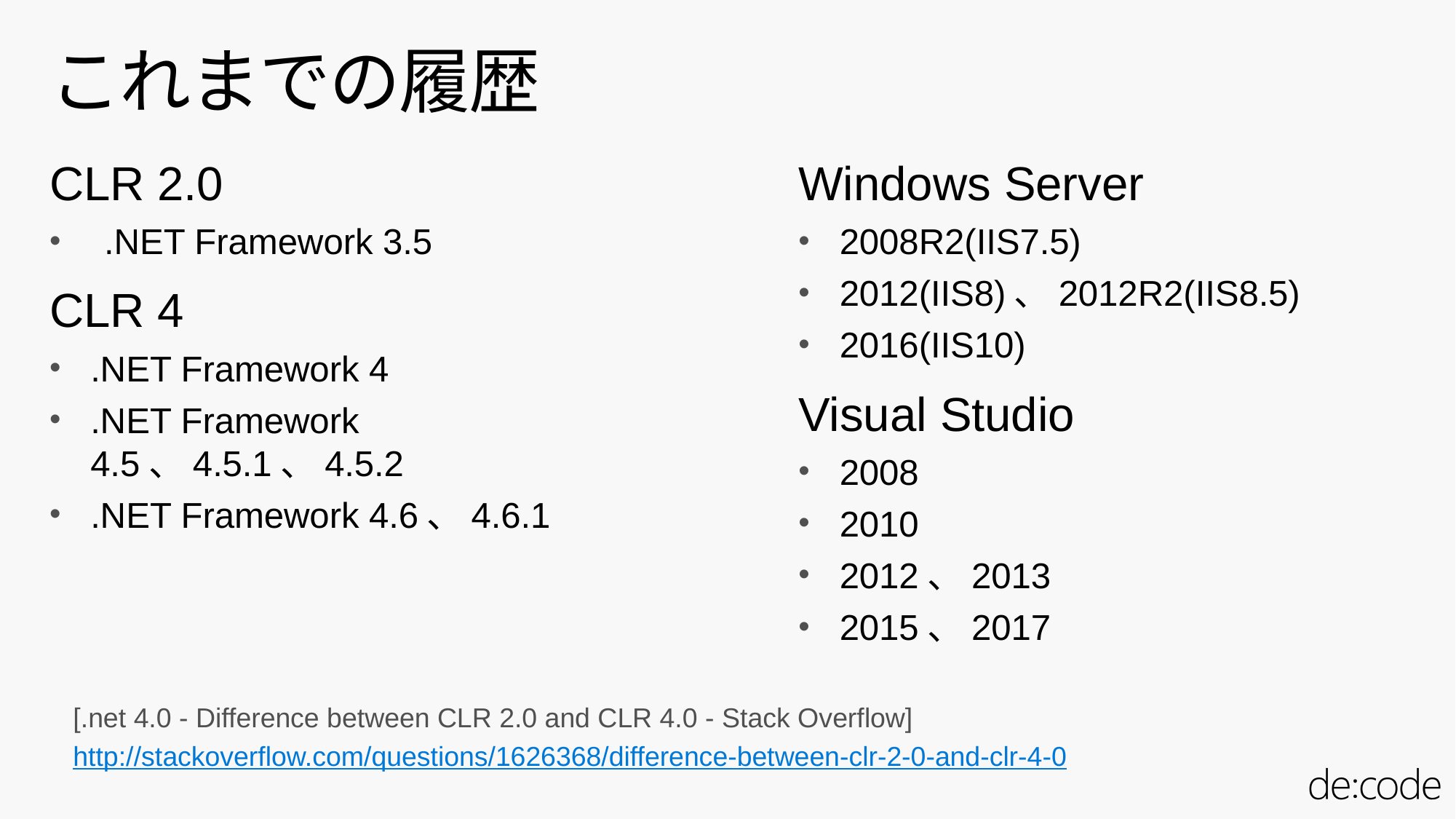

# これまでの履歴
CLR 2.0
.NET Framework 3.5
CLR 4
.NET Framework 4
.NET Framework 4.5、4.5.1、4.5.2
.NET Framework 4.6、4.6.1
Windows Server
2008R2(IIS7.5)
2012(IIS8)、2012R2(IIS8.5)
2016(IIS10)
Visual Studio
2008
2010
2012、2013
2015、2017
[.net 4.0 - Difference between CLR 2.0 and CLR 4.0 - Stack Overflow]
http://stackoverflow.com/questions/1626368/difference-between-clr-2-0-and-clr-4-0